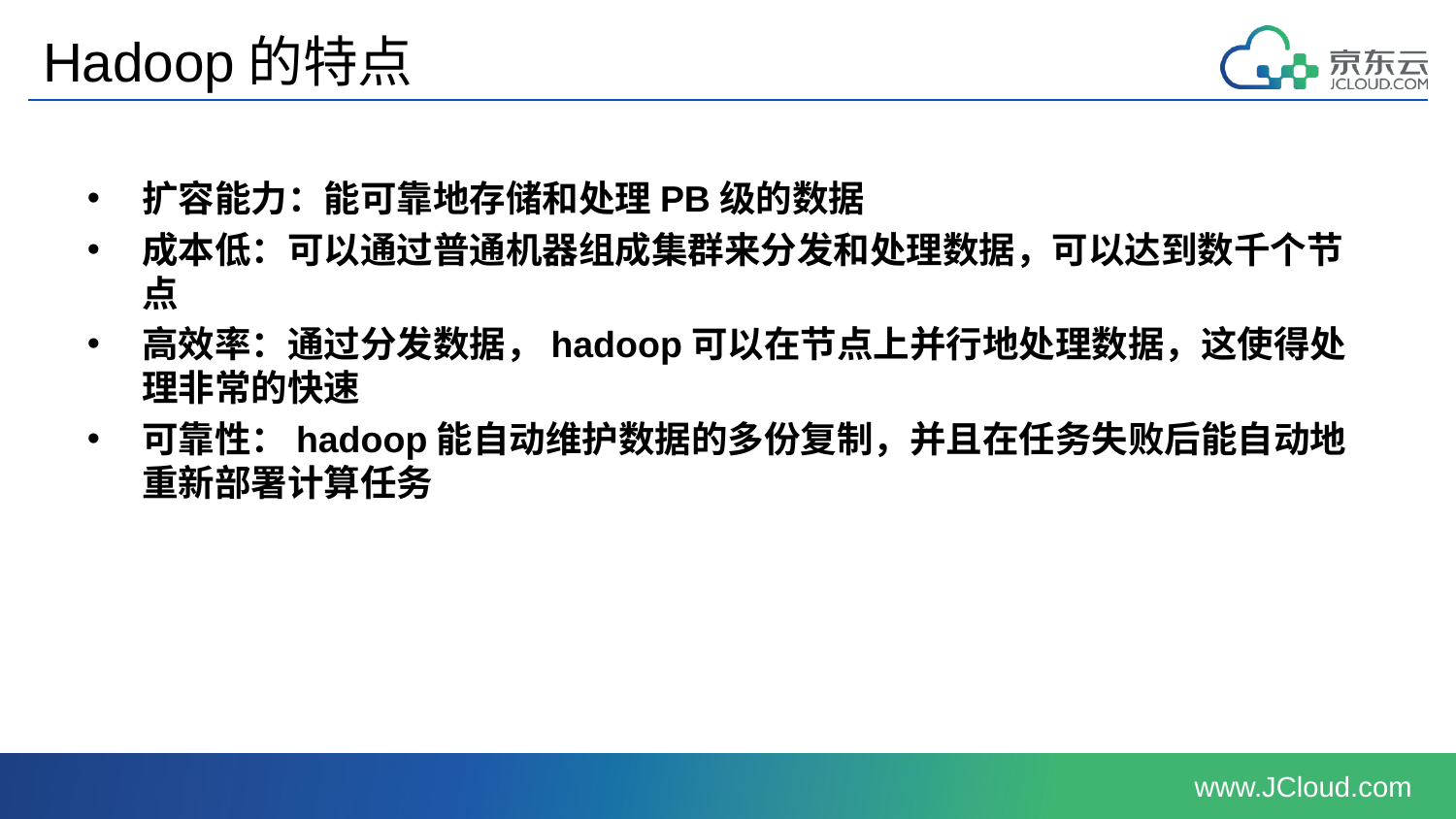

# Hadoop的特点
扩容能力：能可靠地存储和处理PB级的数据
成本低：可以通过普通机器组成集群来分发和处理数据，可以达到数千个节点
高效率：通过分发数据，hadoop可以在节点上并行地处理数据，这使得处理非常的快速
可靠性：hadoop能自动维护数据的多份复制，并且在任务失败后能自动地重新部署计算任务